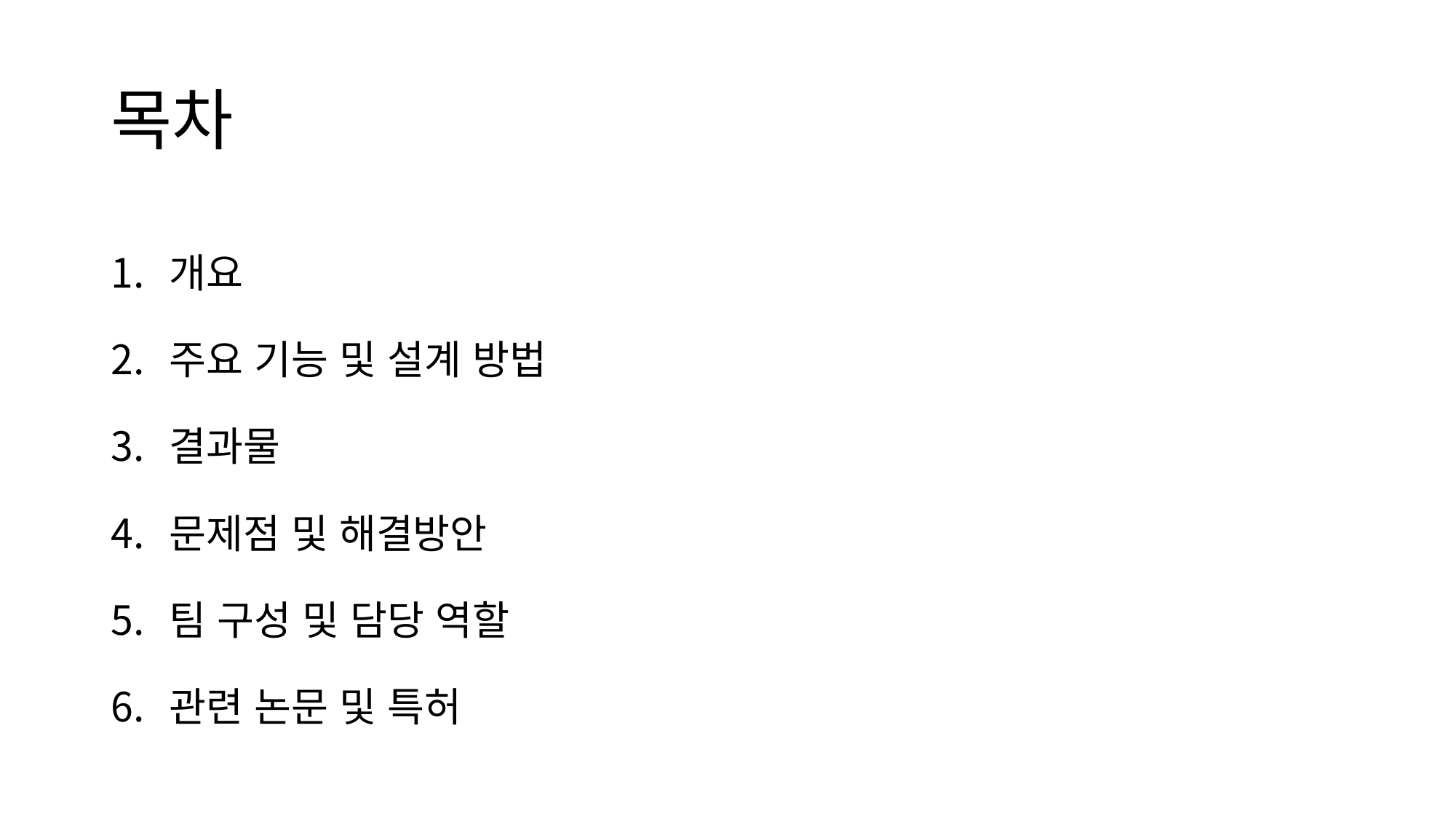

# 목차
개요
주요 기능 및 설계 방법
결과물
문제점 및 해결방안
팀 구성 및 담당 역할
관련 논문 및 특허